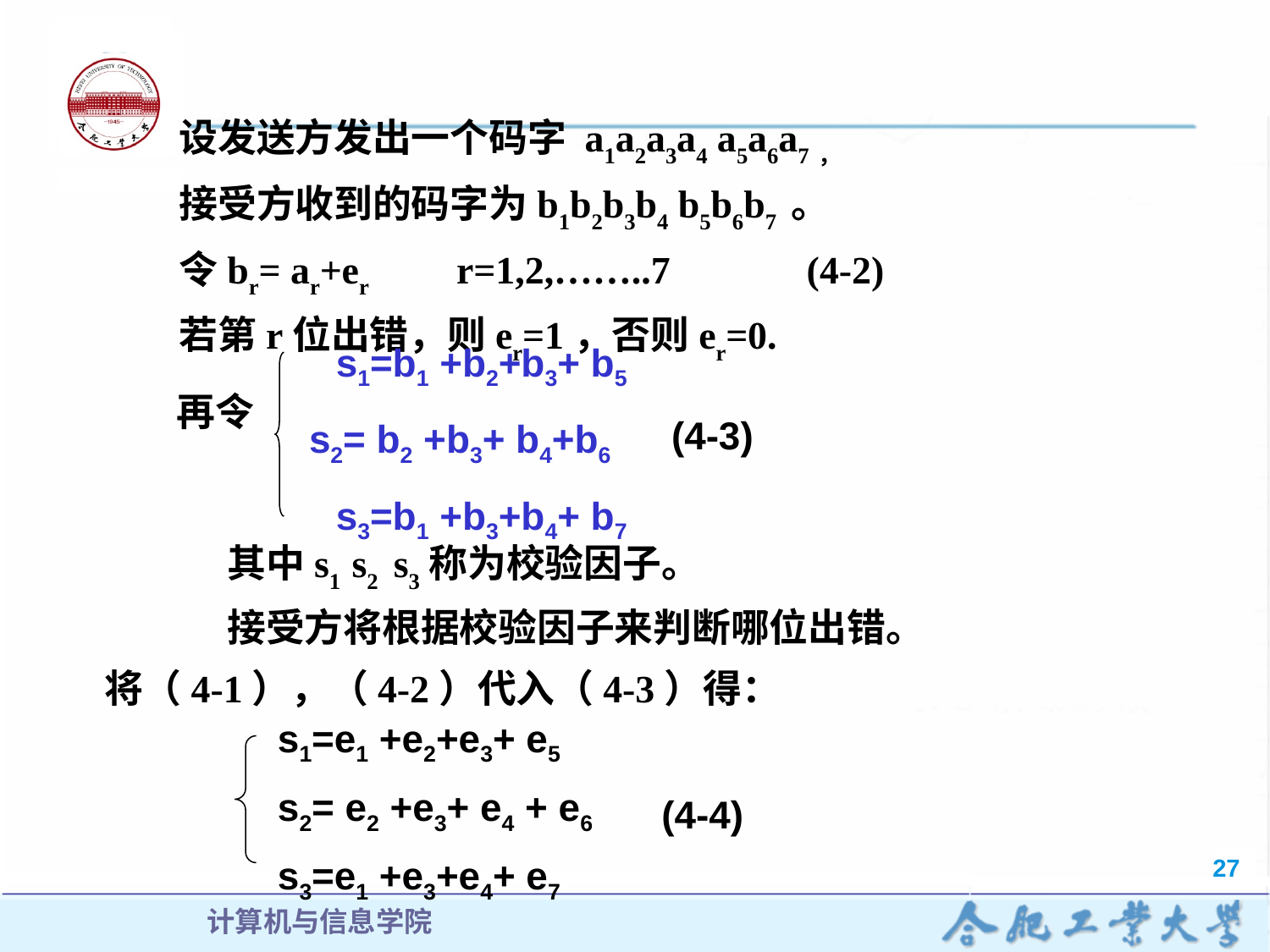

设发送方发出一个码字 a1a2a3a4 a5a6a7，
接受方收到的码字为b1b2b3b4 b5b6b7 。
令br= ar+er         r=1,2,……..7              (4-2)
若第r位出错，则er=1，否则er=0.
s1=b1 +b2+b3+ b5
 s2= b2 +b3+ b4+b6
s3=b1 +b3+b4+ b7

再令
(4-3)
其中s1  s2  s3称为校验因子。
接受方将根据校验因子来判断哪位出错。
将（4-1），（4-2）代入（4-3）得：
s1=e1 +e2+e3+ e5
s2= e2 +e3+ e4 + e6
s3=e1 +e3+e4+ e7

(4-4)